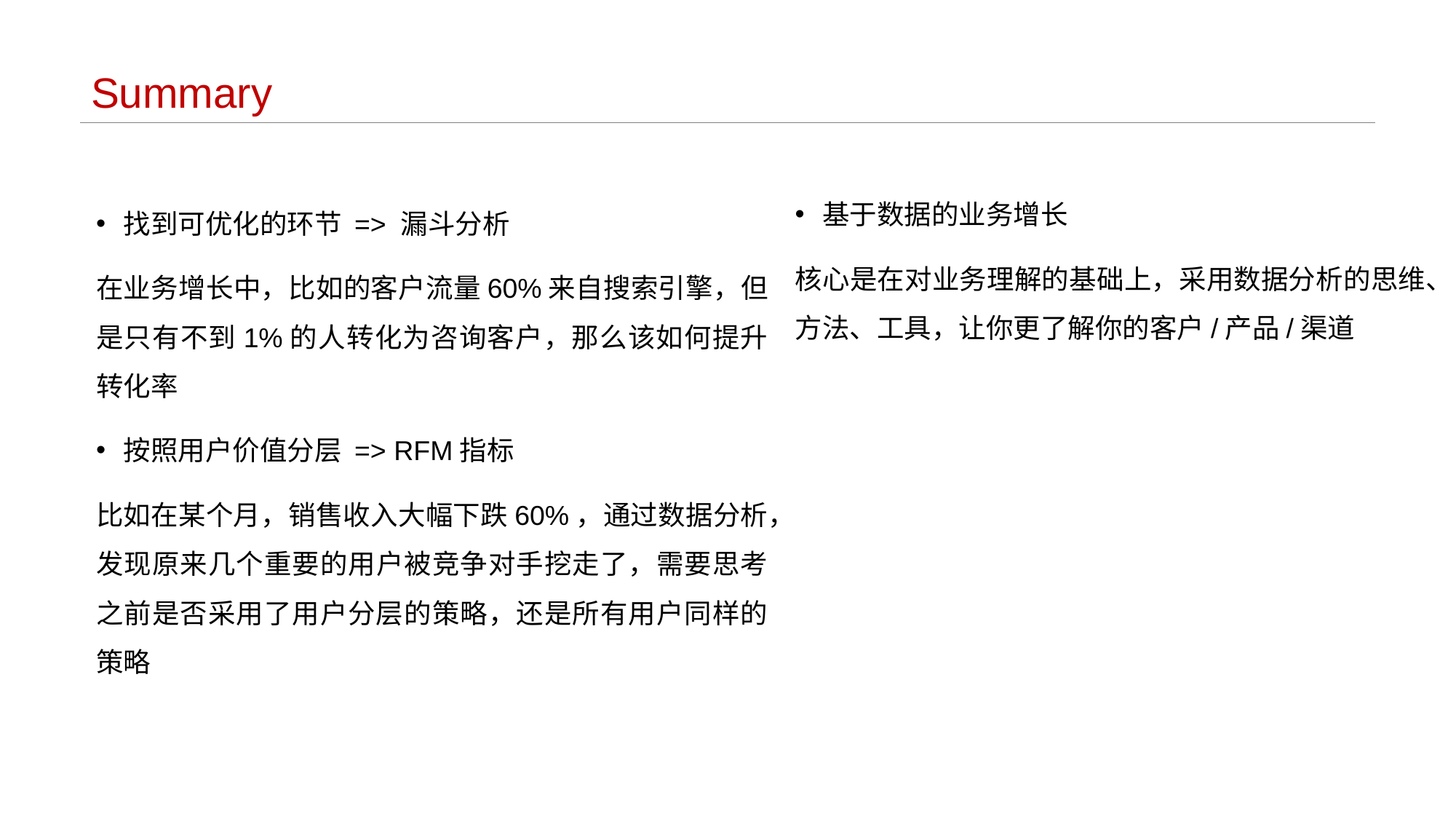

# Summary
基于数据的业务增长
核心是在对业务理解的基础上，采用数据分析的思维、方法、工具，让你更了解你的客户/产品/渠道

找到可优化的环节 => 漏斗分析
在业务增长中，比如的客户流量60%来自搜索引擎，但是只有不到1%的人转化为咨询客户，那么该如何提升转化率
按照用户价值分层 => RFM指标
比如在某个月，销售收入大幅下跌60%，通过数据分析，发现原来几个重要的用户被竞争对手挖走了，需要思考之前是否采用了用户分层的策略，还是所有用户同样的策略